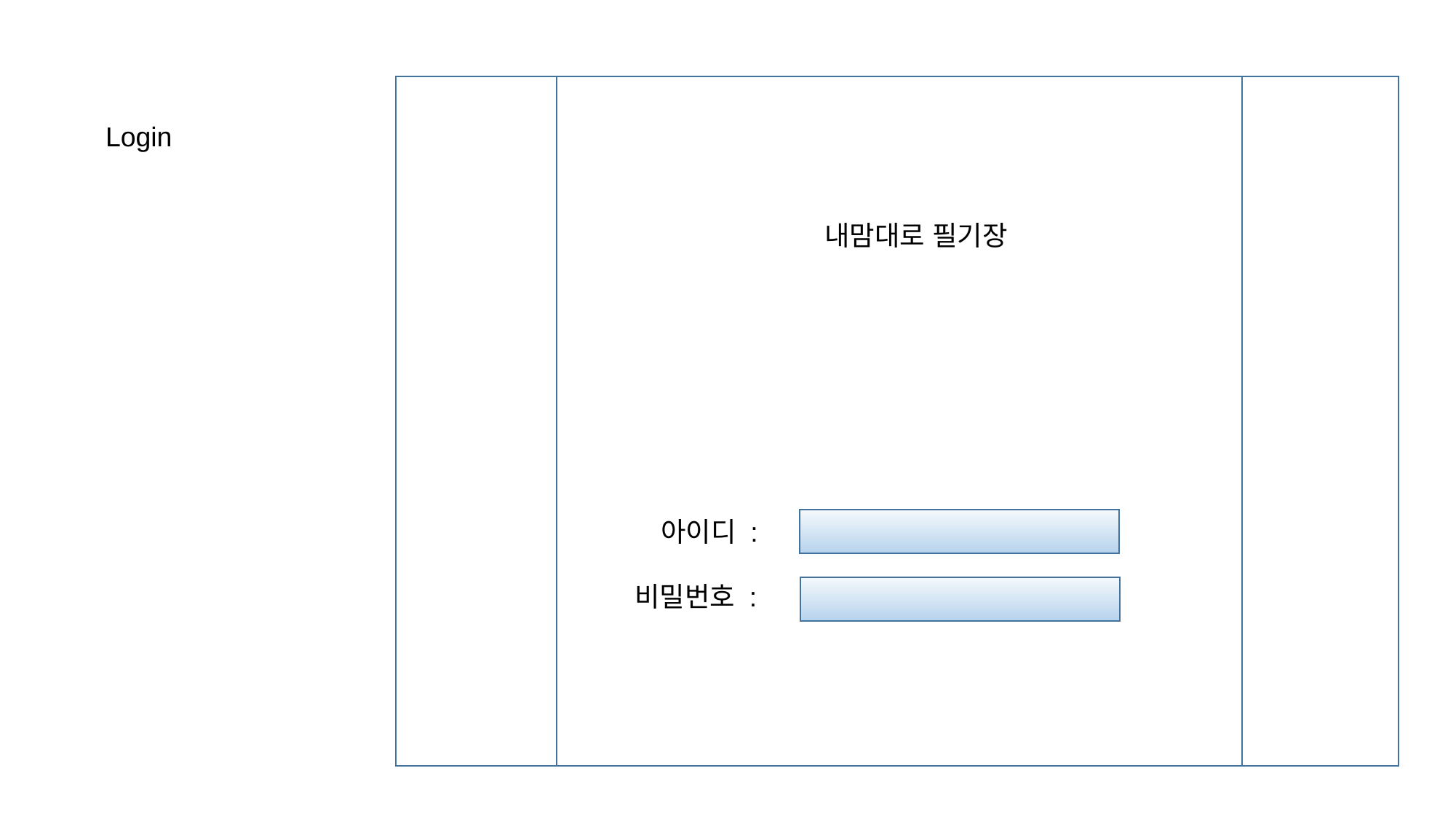

Login
내맘대로 필기장
아이디 :

비밀번호 :